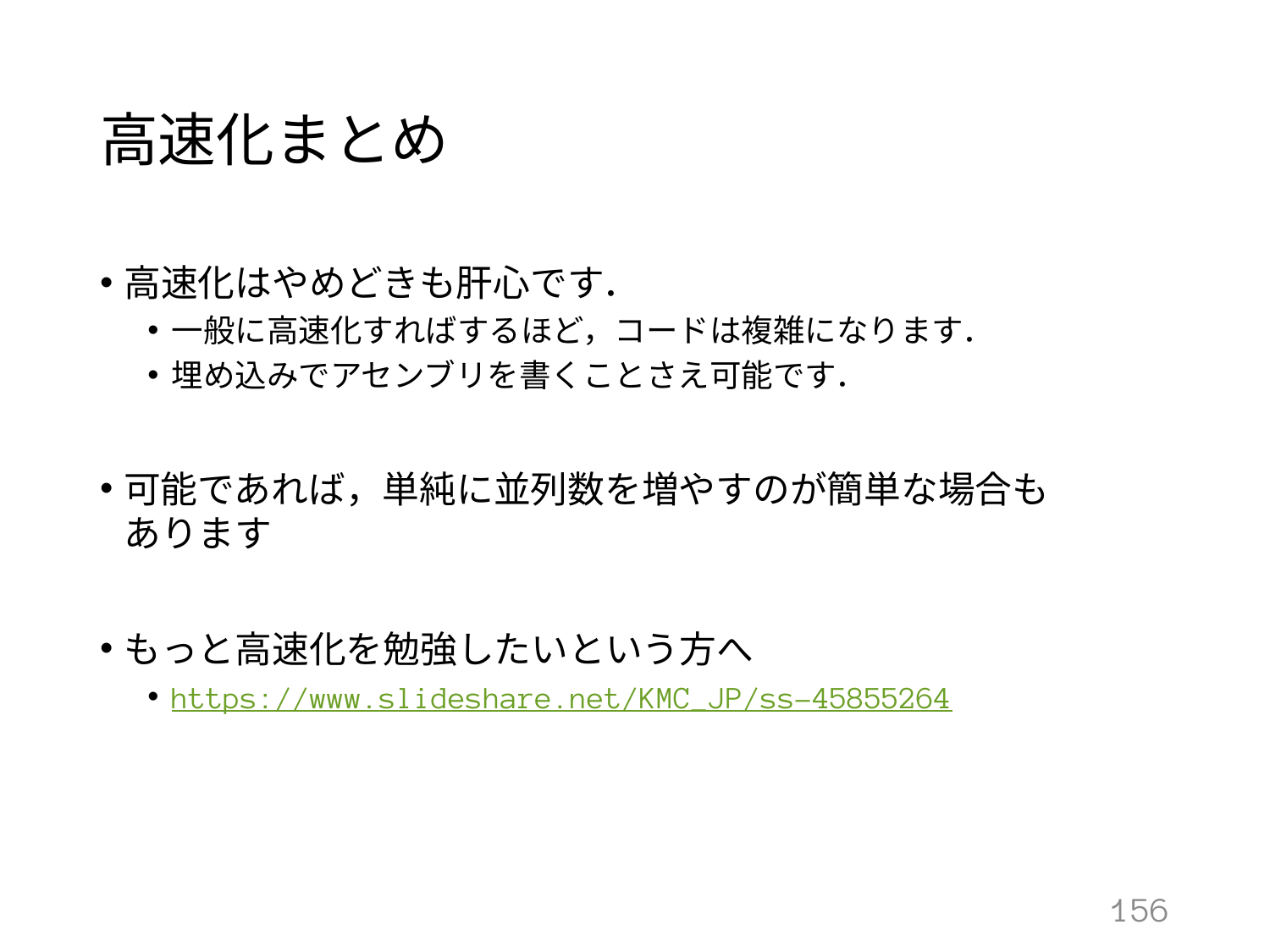

# 高速化まとめ
高速化はやめどきも肝心です．
一般に高速化すればするほど，コードは複雑になります．
埋め込みでアセンブリを書くことさえ可能です．

可能であれば，単純に並列数を増やすのが簡単な場合も
あります

もっと高速化を勉強したいという方へ
https://www.slideshare.net/KMC_JP/ss-45855264
156